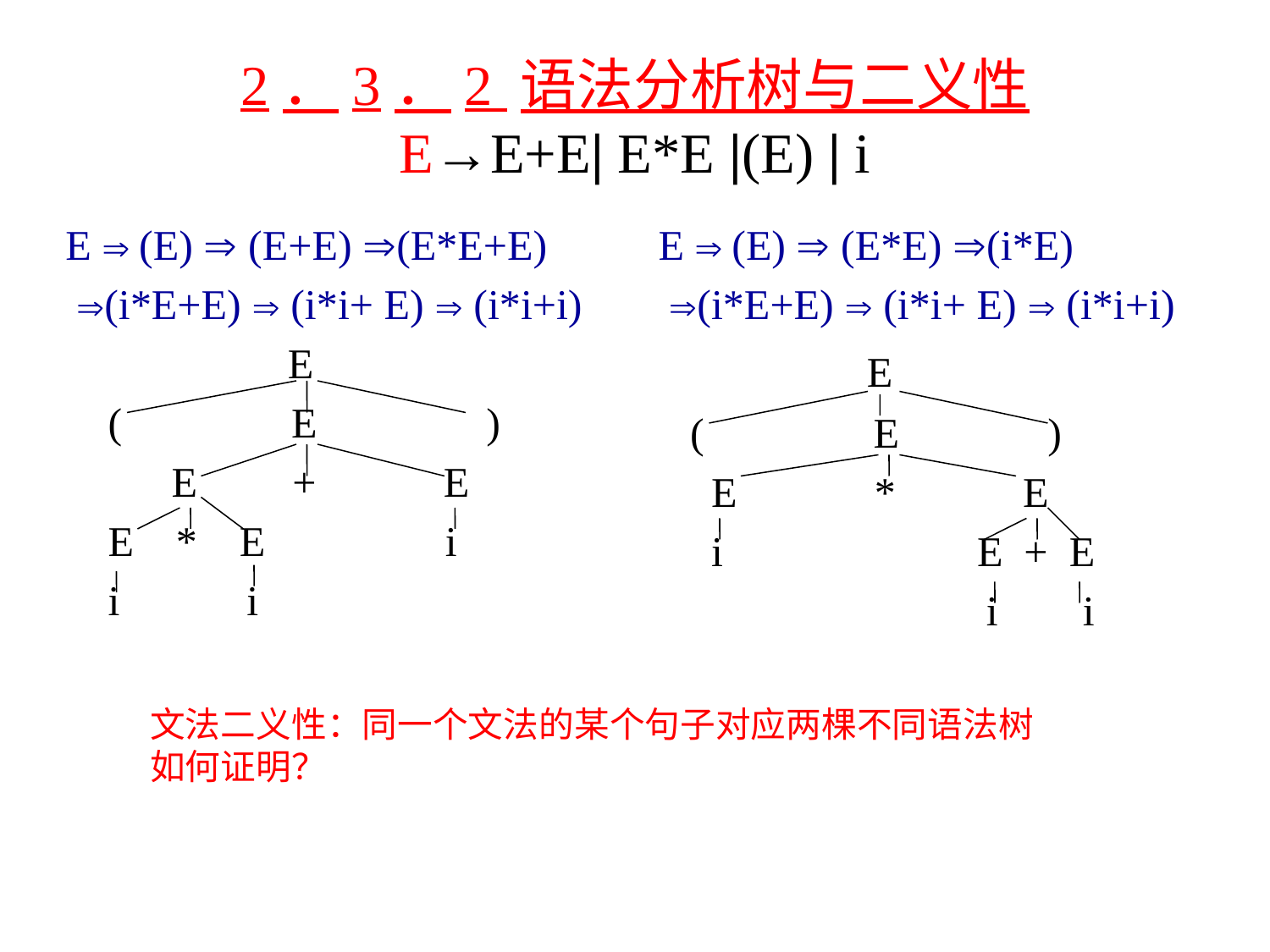

# 2．3．2 语法分析树与二义性 E→E+E| E*E |(E) | i
E ⇒ (E) ⇒ (E+E) ⇒(E*E+E)
 ⇒(i*E+E) ⇒ (i*i+ E) ⇒ (i*i+i)
                     E
    (                E                )
          E         +            E
    E    *    E                 i
    i            i
E ⇒ (E) ⇒ (E*E) ⇒(i*E)
 ⇒(i*E+E) ⇒ (i*i+ E) ⇒ (i*i+i)
                 E
   (                E              )
     E             *            E
     i                        E  +  E
                               i        i

文法二义性：同一个文法的某个句子对应两棵不同语法树
如何证明？